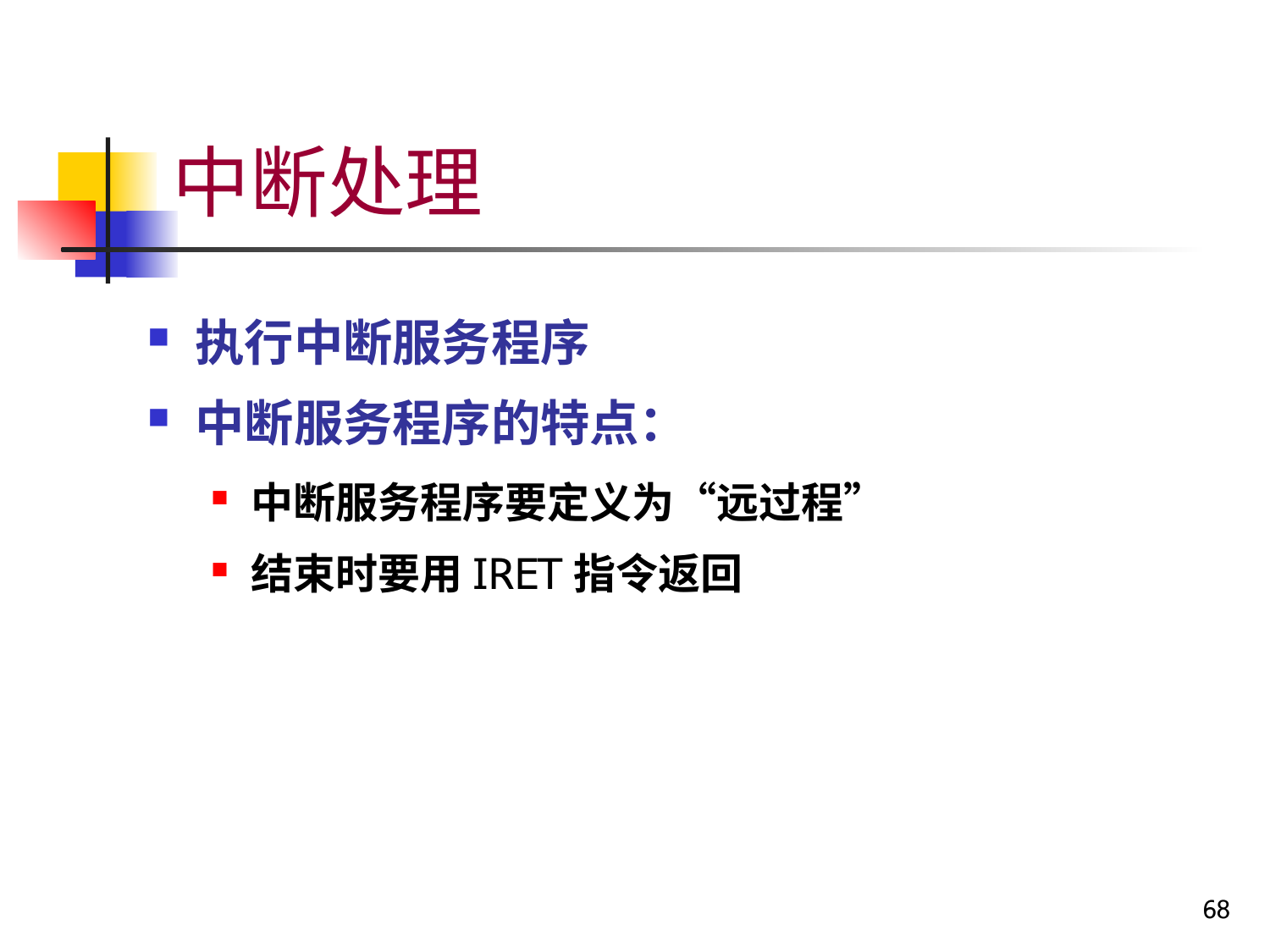

# 中断处理
执行中断服务程序
中断服务程序的特点：
中断服务程序要定义为“远过程”
结束时要用IRET指令返回

68